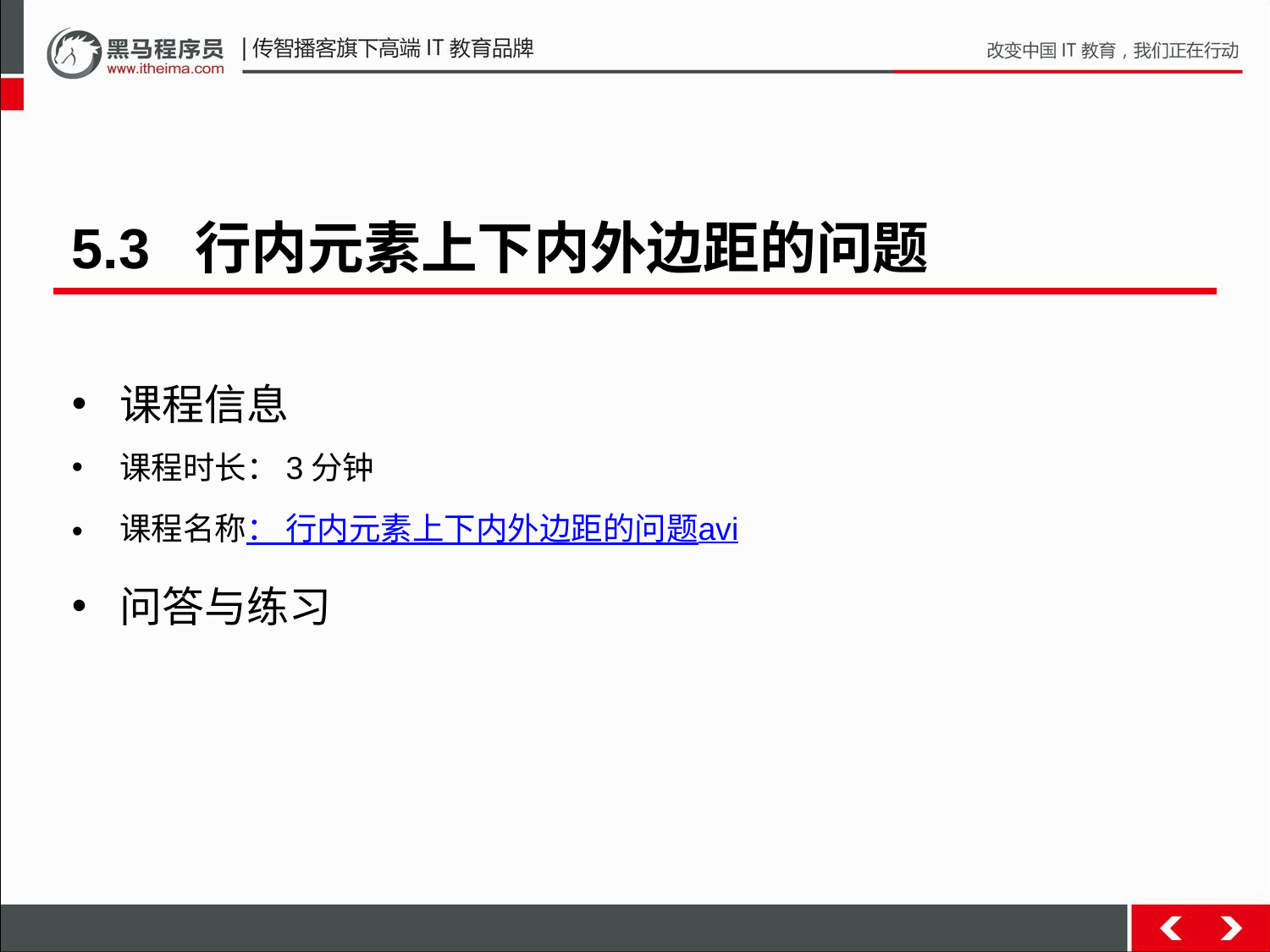

5.3  行内元素上下内外边距的问题
课程信息
课程时长：3分钟
课程名称： 行内元素上下内外边距的问题avi
问答与练习